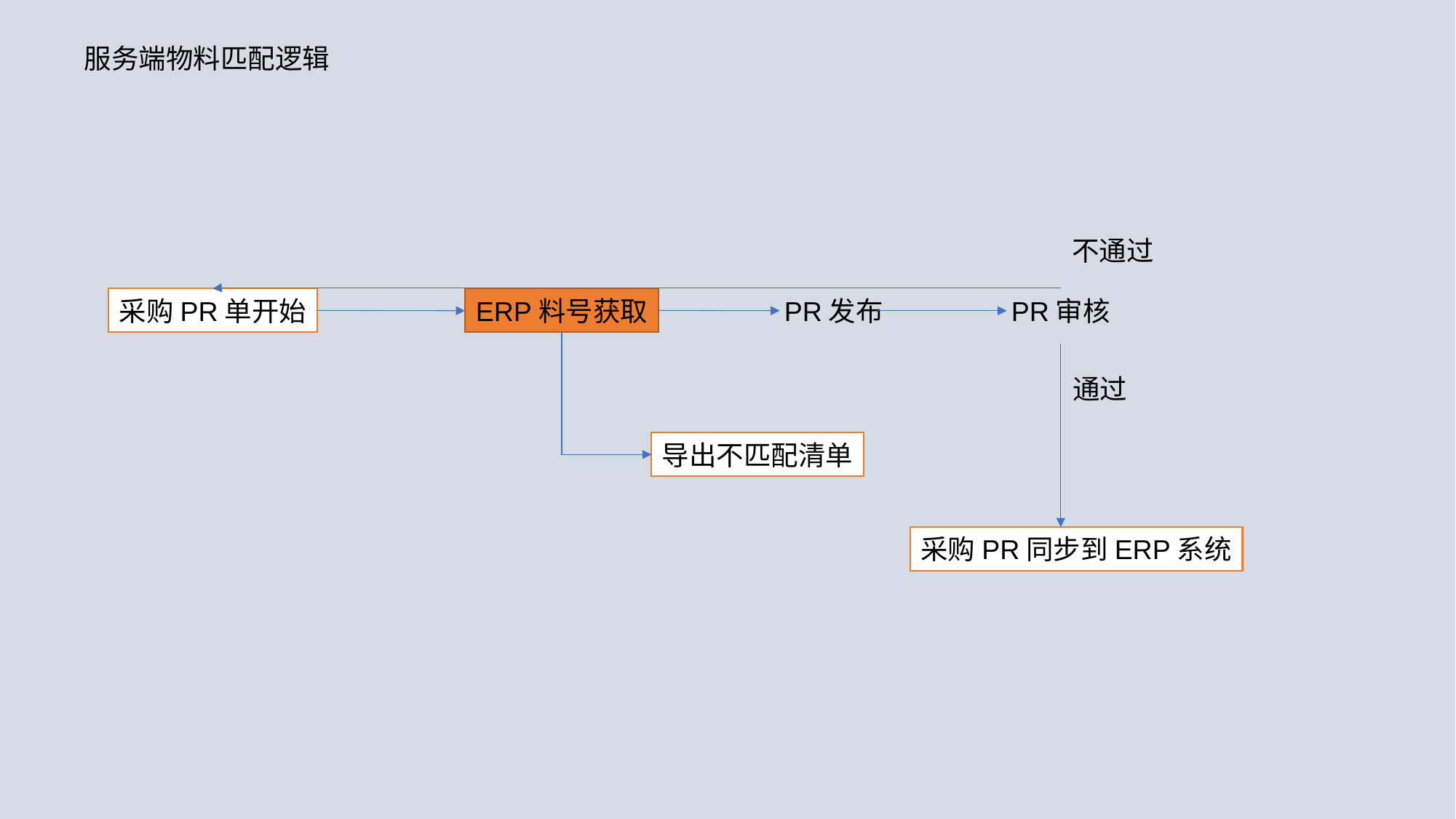

服务端物料匹配逻辑
不通过
采购PR单开始
ERP料号获取
PR发布
PR审核
通过
导出不匹配清单
采购PR同步到ERP系统